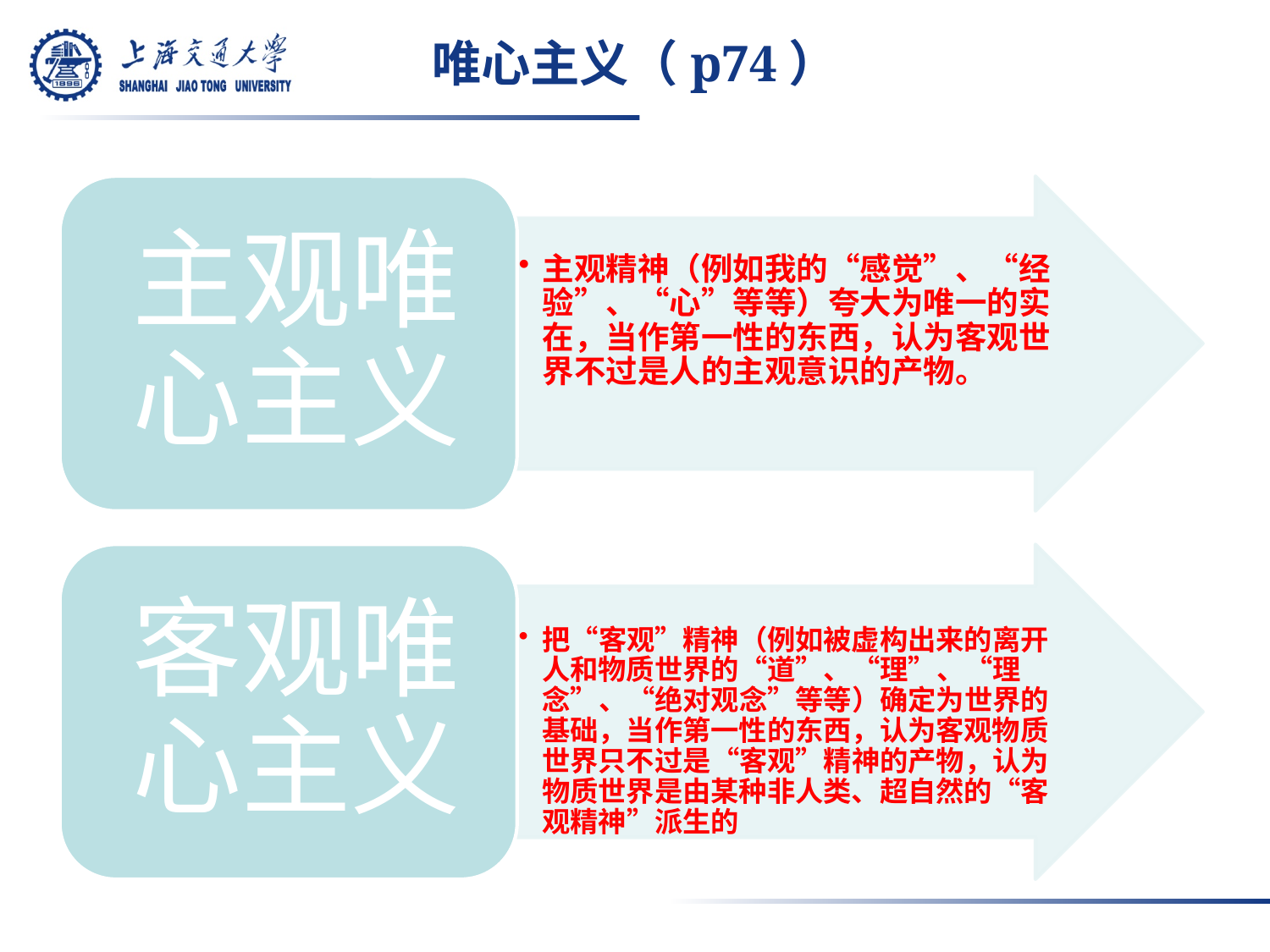

# 唯心主义（p74）

主观精神（例如我的“感觉”、“经验”、“心”等等）夸大为唯一的实在，当作第一性的东西，认为客观世界不过是人的主观意识的产物。

主观唯心主义

把“客观”精神（例如被虚构出来的离开人和物质世界的“道”、“理”、“理念”、“绝对观念”等等）确定为世界的基础，当作第一性的东西，认为客观物质世界只不过是“客观”精神的产物，认为物质世界是由某种非人类、超自然的“客观精神”派生的

客观唯心主义